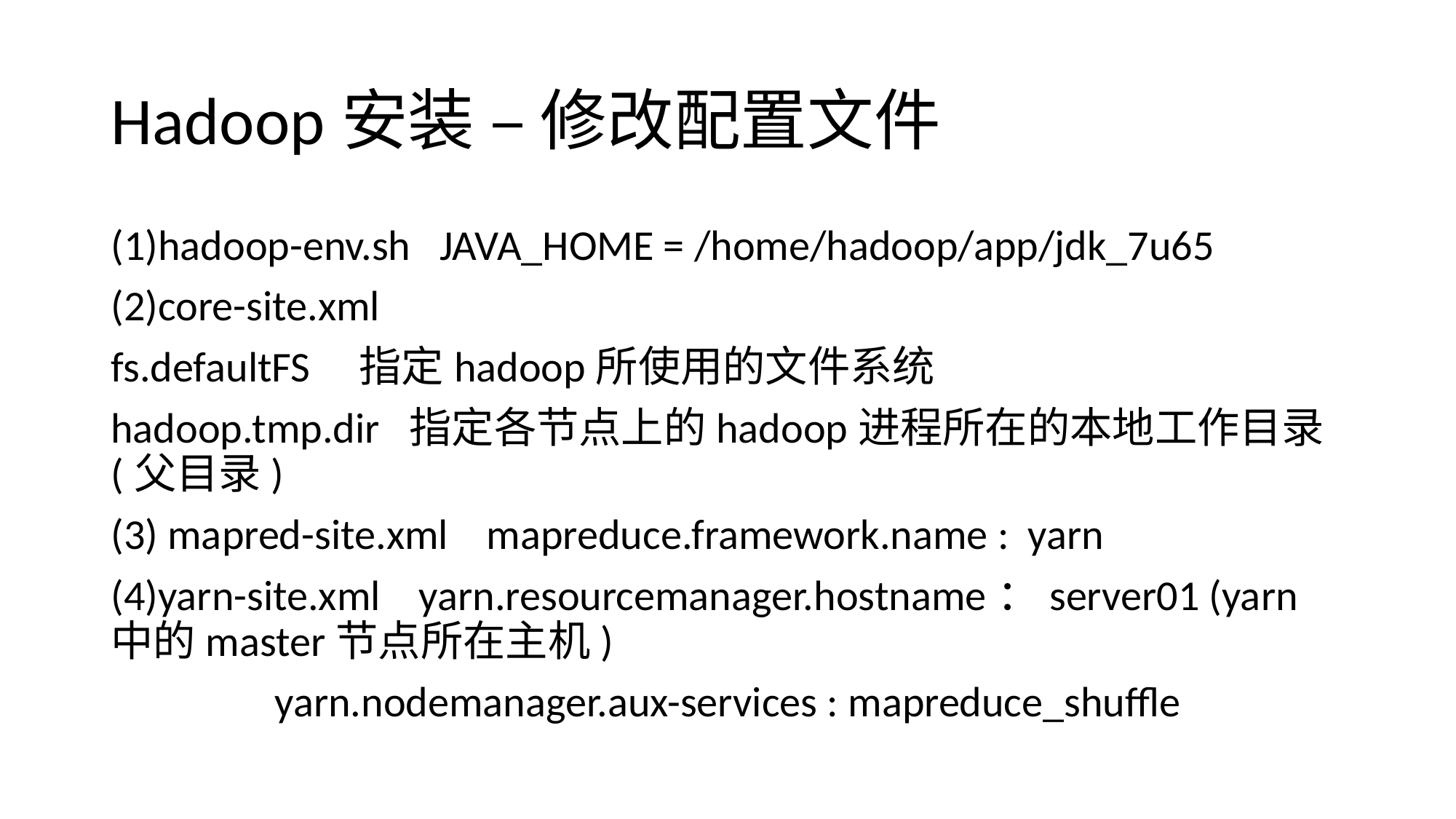

# Hadoop安装 – 修改配置文件
(1)hadoop-env.sh   JAVA_HOME = /home/hadoop/app/jdk_7u65
(2)core-site.xml
fs.defaultFS    指定hadoop所使用的文件系统
hadoop.tmp.dir  指定各节点上的hadoop进程所在的本地工作目录(父目录)
(3) mapred-site.xml    mapreduce.framework.name :  yarn
(4)yarn-site.xml    yarn.resourcemanager.hostname：server01 (yarn中的master节点所在主机)
                 yarn.nodemanager.aux-services : mapreduce_shuffle